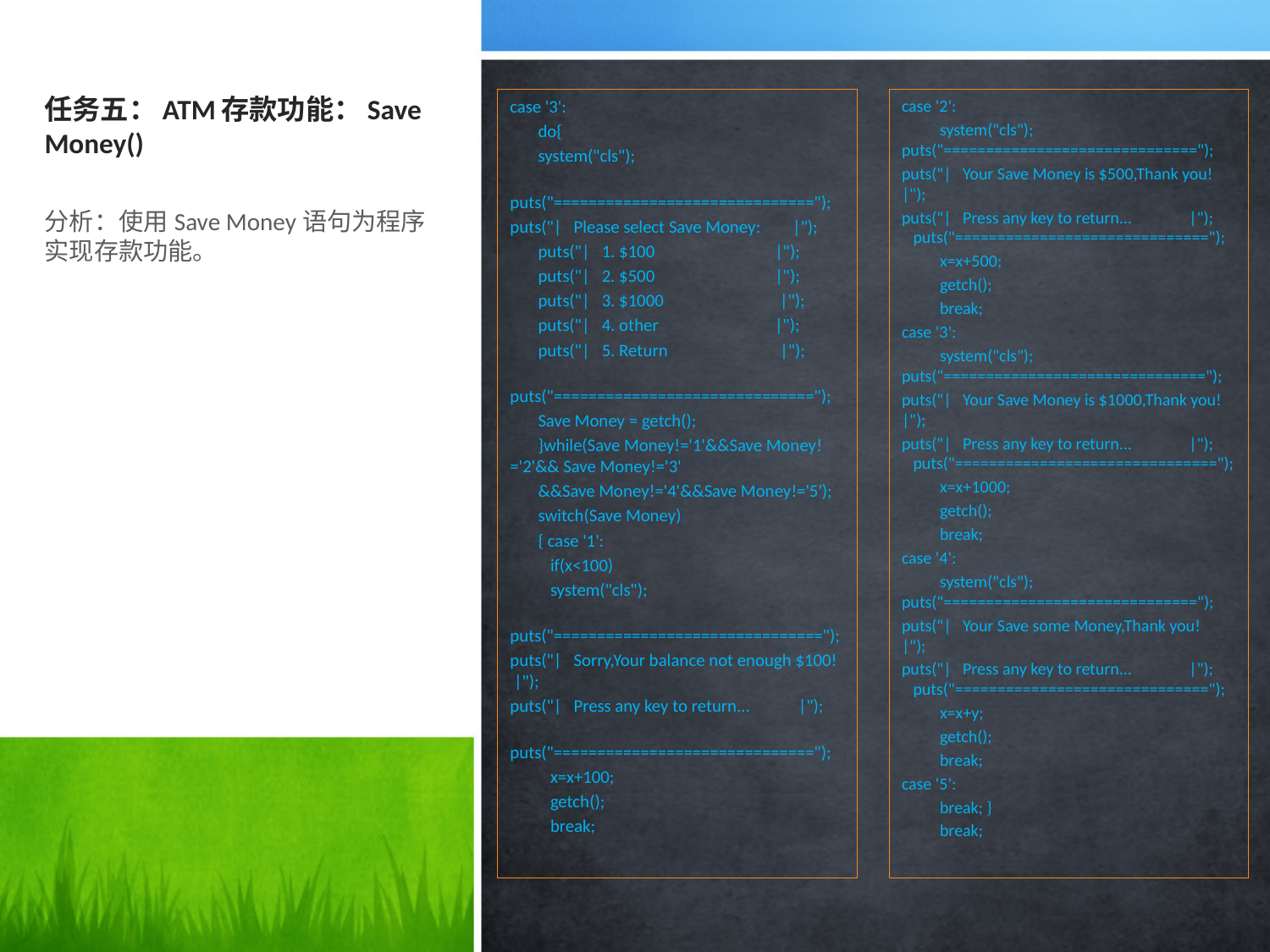

# 任务五：ATM存款功能：Save Money()
case '3':
       do{
       system("cls");
       puts("==============================");
puts("|   Please select Save Money:        |");
       puts("|   1. $100                              |");
       puts("|   2. $500                              |");
       puts("|   3. $1000                             |");
       puts("|   4. other                             |");
       puts("|   5. Return                            |");
       puts("==============================");
       Save Money = getch();
       }while(Save Money!='1'&&Save Money!='2'&& Save Money!='3'
       &&Save Money!='4'&&Save Money!='5');
       switch(Save Money)
       { case '1':
          if(x<100)
          system("cls");
          puts("===============================");
puts("|   Sorry,Your balance not enough $100!   |");
puts("|   Press any key to return...            |");
          puts("==============================");
          x=x+100;
          getch();
          break;
case '2':
          system("cls");          puts("==============================");
puts("|   Your Save Money is $500,Thank you!     |");
puts("|   Press any key to return...               |");          puts("==============================");
          x=x+500;
          getch();
          break;
case '3':
          system("cls");          puts("===============================");
puts("|   Your Save Money is $1000,Thank you!    |");
puts("|   Press any key to return...               |");          puts("===============================");
          x=x+1000;
          getch();
          break;
case '4':
          system("cls");          puts("==============================");
puts("|   Your Save some Money,Thank you!         |");
puts("|   Press any key to return...               |");          puts("==============================");
          x=x+y;
          getch();
          break;
case '5':
          break; }
          break;

分析：使用Save Money语句为程序实现存款功能。